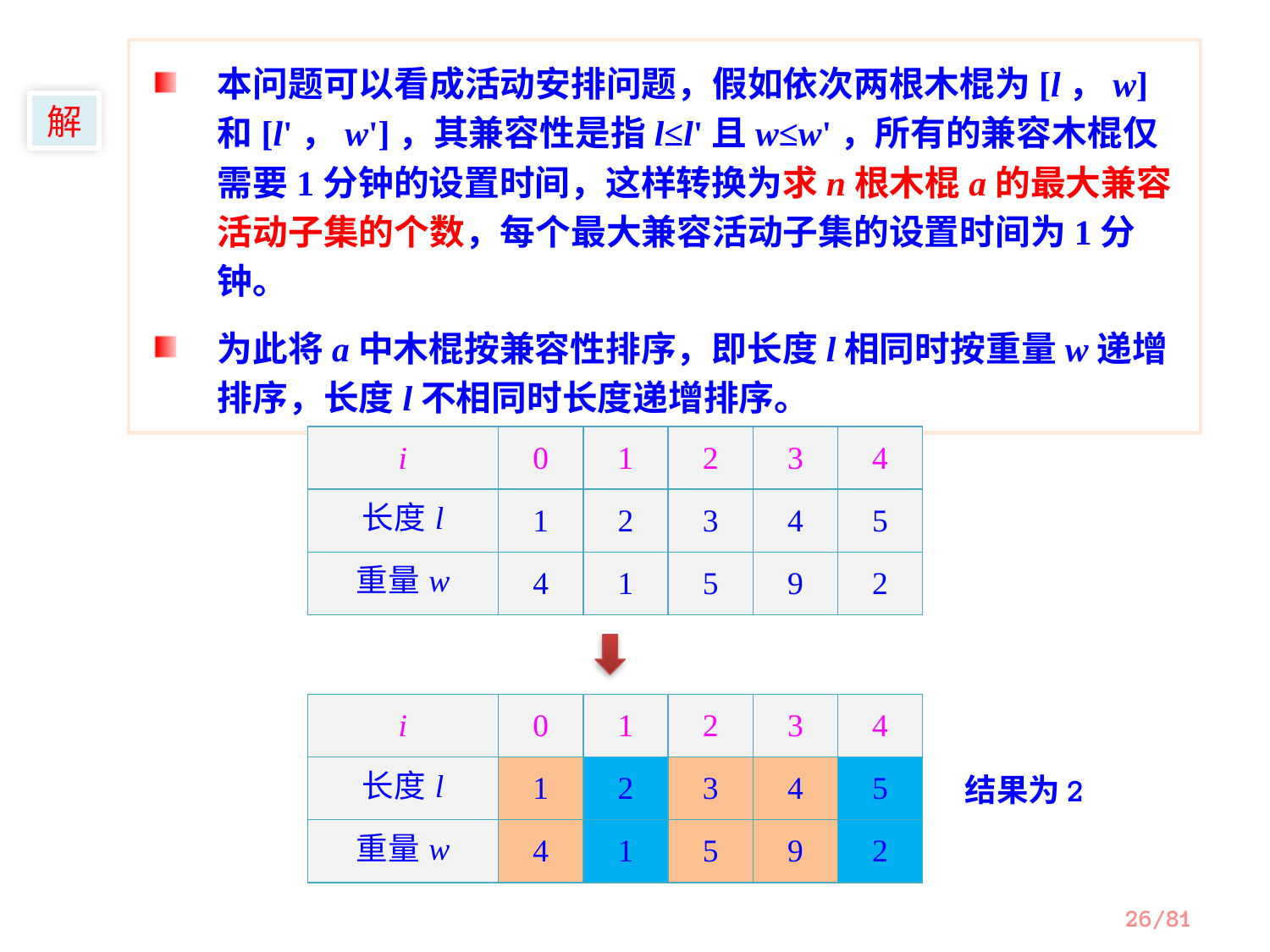

本问题可以看成活动安排问题，假如依次两根木棍为[l，w]和[l'，w']，其兼容性是指l≤l'且w≤w'，所有的兼容木棍仅需要1分钟的设置时间，这样转换为求n根木棍a的最大兼容活动子集的个数，每个最大兼容活动子集的设置时间为1分钟。
为此将a中木棍按兼容性排序，即长度l相同时按重量w递增排序，长度l不相同时长度递增排序。
解
| i | 0 | 1 | 2 | 3 | 4 |
| --- | --- | --- | --- | --- | --- |
| 长度l | 1 | 2 | 3 | 4 | 5 |
| 重量w | 4 | 1 | 5 | 9 | 2 |

| i | 0 | 1 | 2 | 3 | 4 |
| --- | --- | --- | --- | --- | --- |
| 长度l | 1 | 2 | 3 | 4 | 5 |
| 重量w | 4 | 1 | 5 | 9 | 2 |
结果为2
26/81